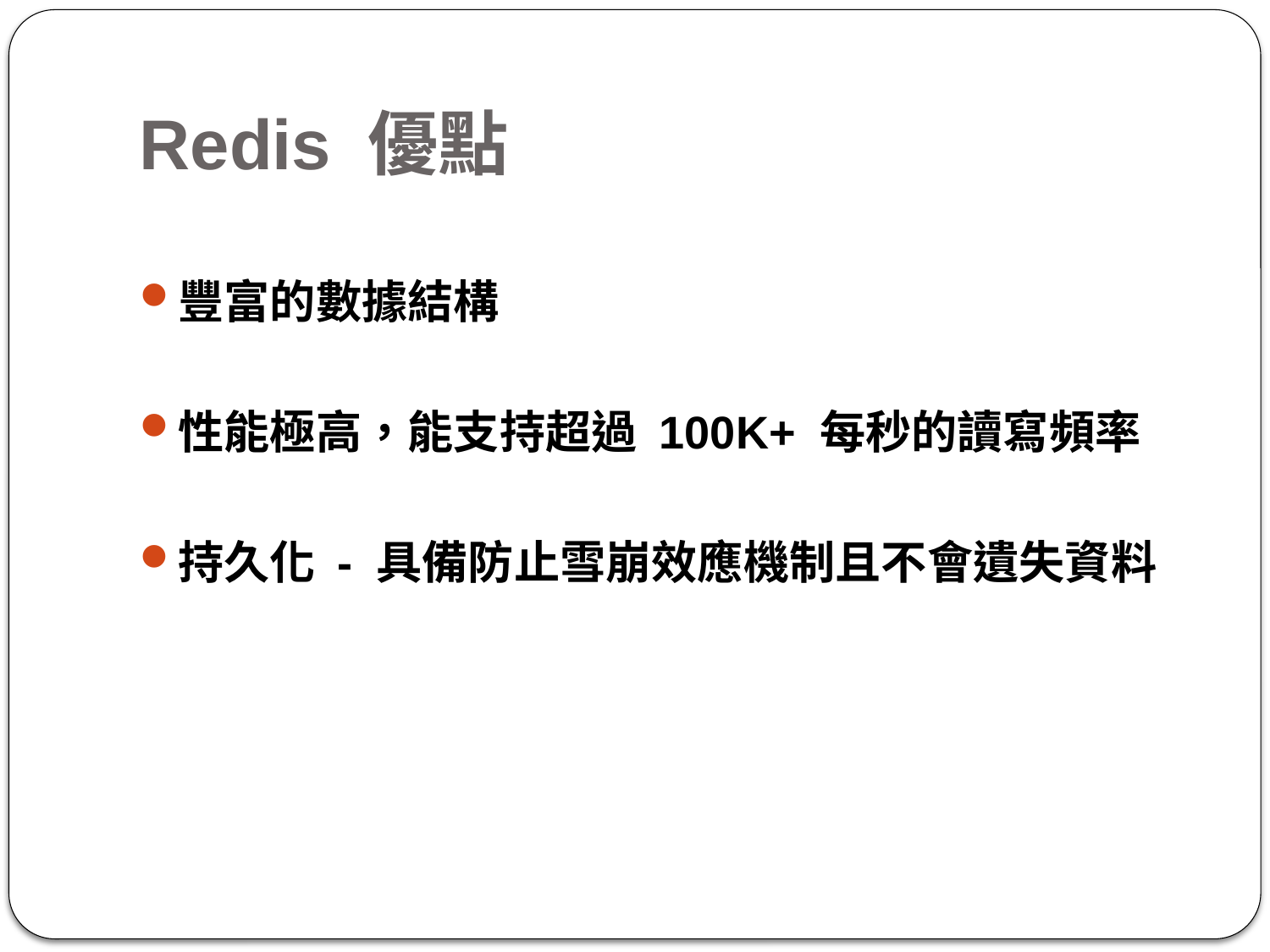

# Redis 優點

豐富的數據結構

性能極高，能支持超過 100K+ 每秒的讀寫頻率

持久化 - 具備防止雪崩效應機制且不會遺失資料